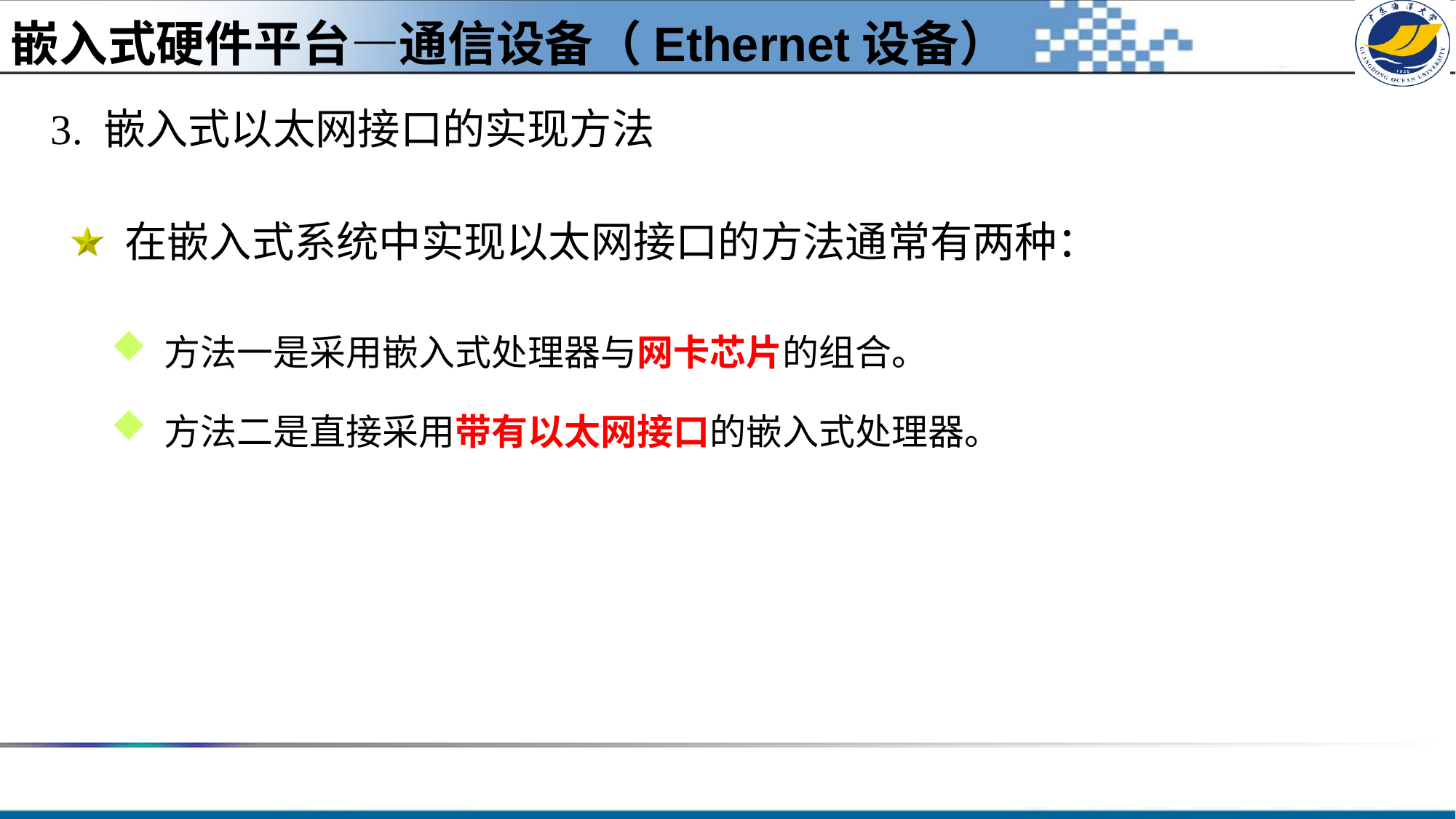

嵌入式硬件平台—通信设备（Ethernet设备）
# 3. 嵌入式以太网接口的实现方法
 在嵌入式系统中实现以太网接口的方法通常有两种：
 方法一是采用嵌入式处理器与网卡芯片的组合。
 方法二是直接采用带有以太网接口的嵌入式处理器。
126